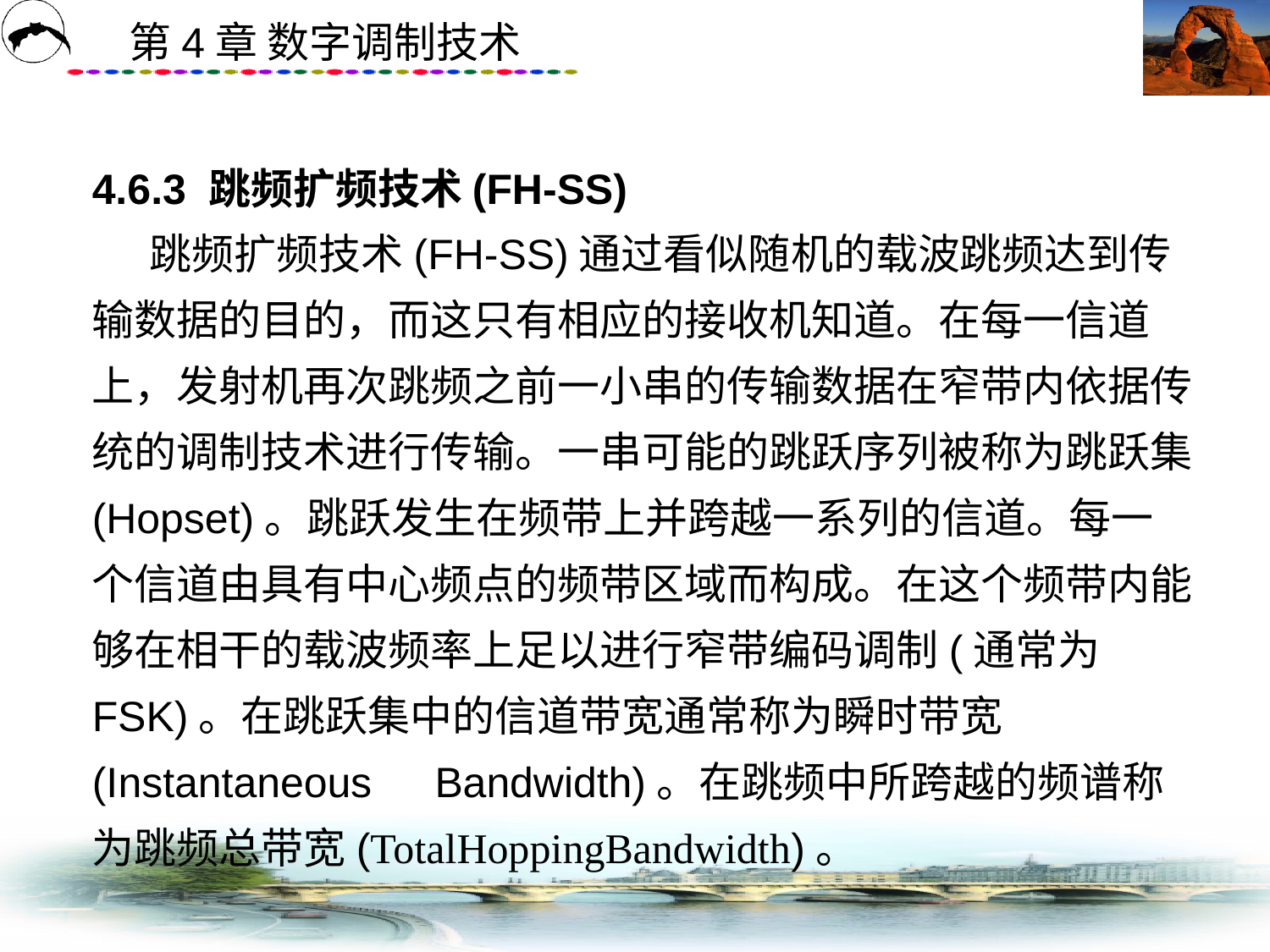

# 4.6.3 跳频扩频技术(FH-SS) 跳频扩频技术(FH-SS)通过看似随机的载波跳频达到传输数据的目的，而这只有相应的接收机知道。在每一信道上，发射机再次跳频之前一小串的传输数据在窄带内依据传统的调制技术进行传输。一串可能的跳跃序列被称为跳跃集(Hopset)。跳跃发生在频带上并跨越一系列的信道。每一个信道由具有中心频点的频带区域而构成。在这个频带内能够在相干的载波频率上足以进行窄带编码调制(通常为FSK)。在跳跃集中的信道带宽通常称为瞬时带宽(Instantaneous　Bandwidth)。在跳频中所跨越的频谱称为跳频总带宽(TotalHoppingBandwidth)。